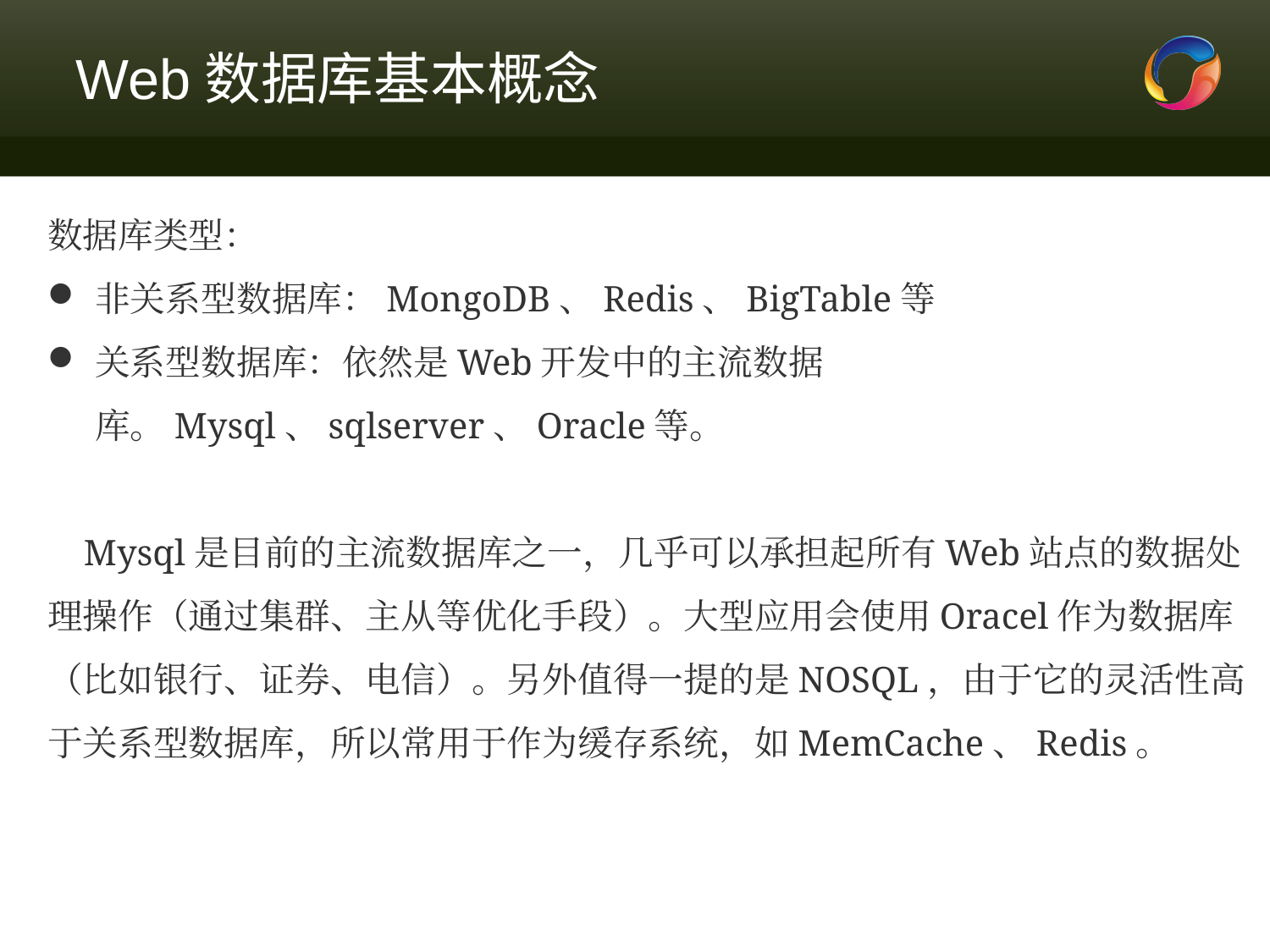

# Web数据库基本概念

数据库类型：
非关系型数据库：MongoDB、Redis、BigTable等
关系型数据库：依然是Web开发中的主流数据库。Mysql、sqlserver、Oracle等。

    Mysql是目前的主流数据库之一，几乎可以承担起所有Web站点的数据处理操作（通过集群、主从等优化手段）。大型应用会使用Oracel作为数据库（比如银行、证券、电信）。另外值得一提的是NOSQL，由于它的灵活性高于关系型数据库，所以常用于作为缓存系统，如MemCache、Redis。